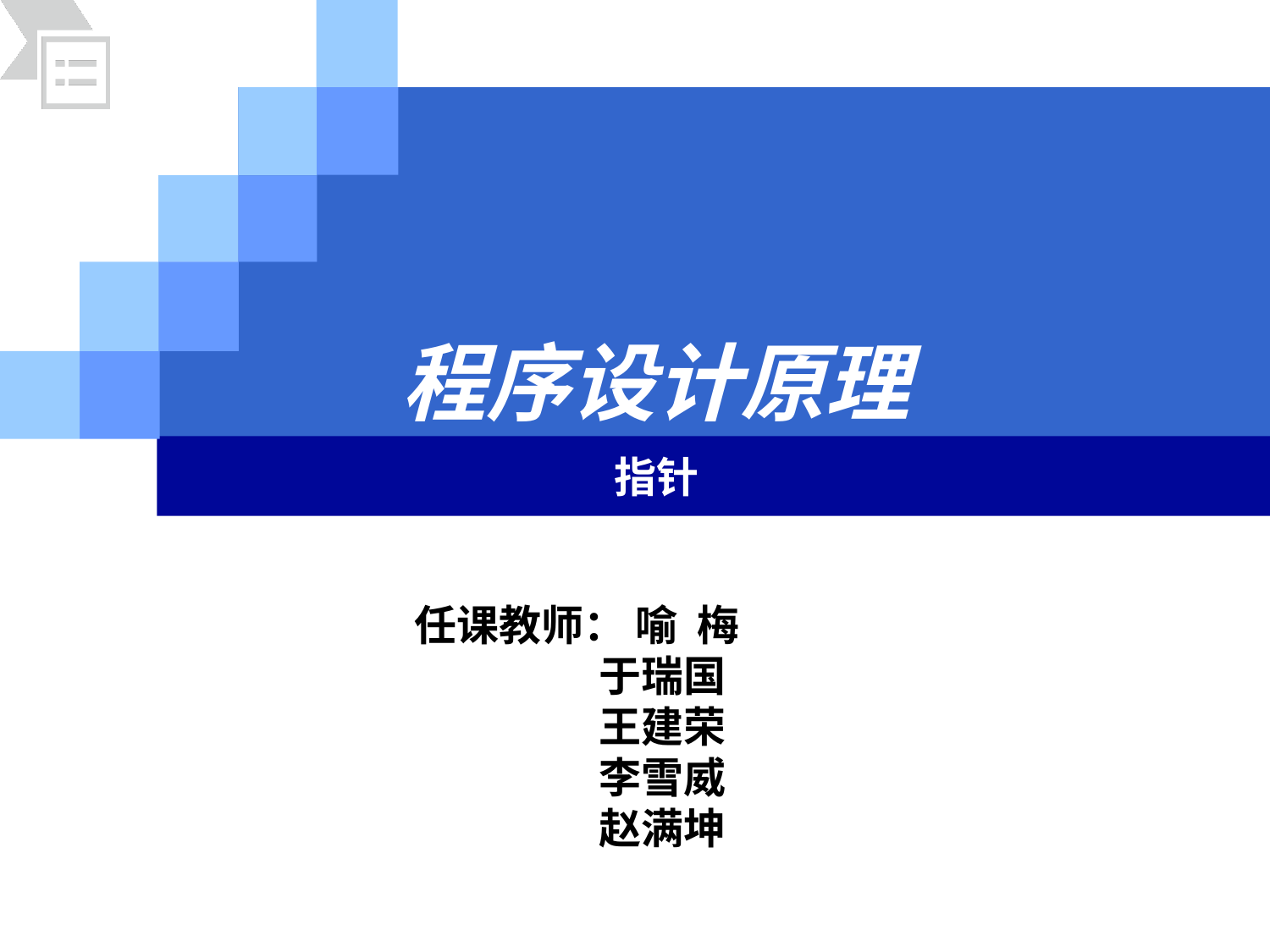

# 程序设计原理
指针
任课教师： 喻  梅
	     于瑞国
	     王建荣
	     李雪威
	     赵满坤